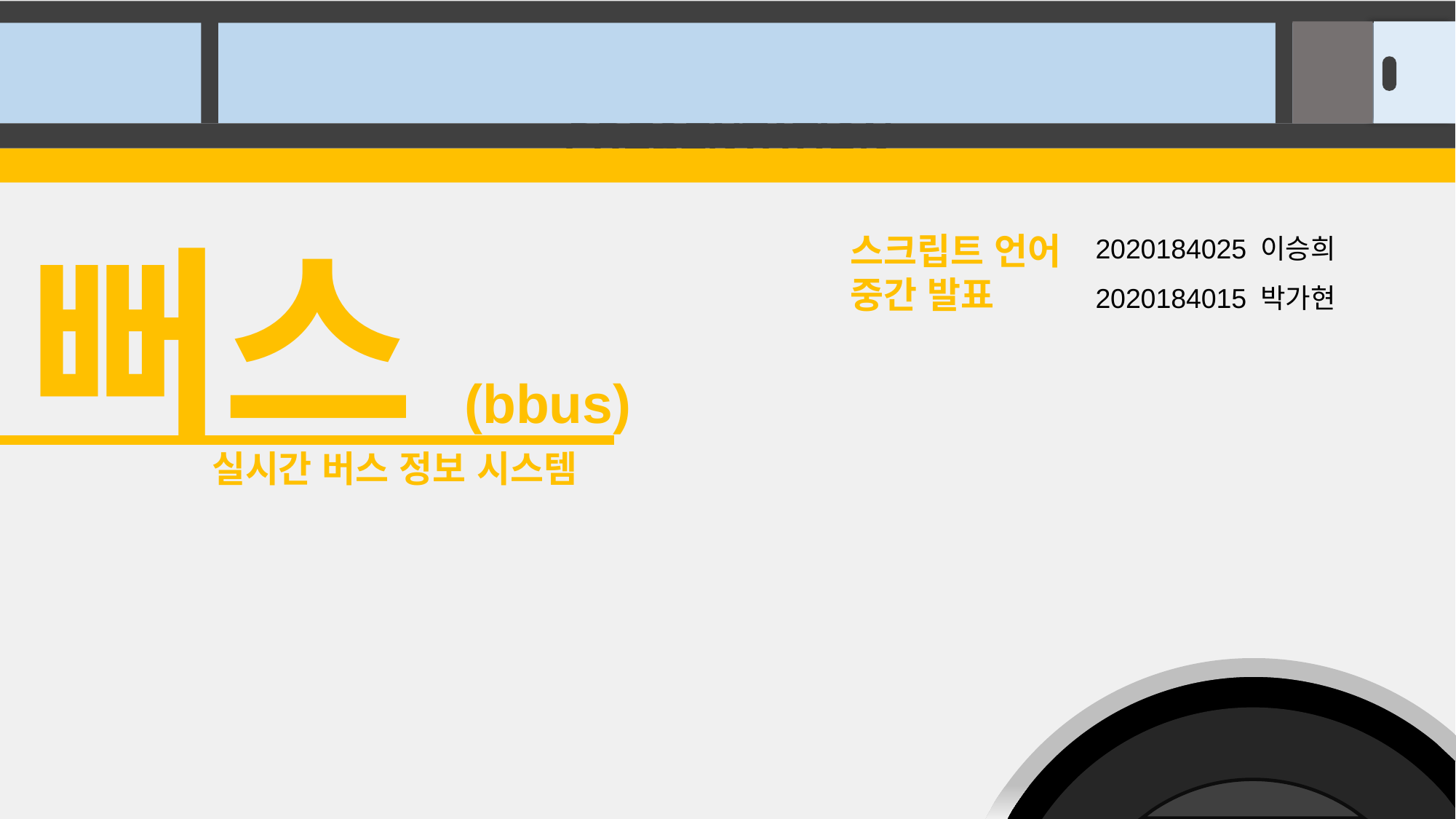

POWER POINT PRESENTATION
2020184025 이승희
2020184015 박가현
뻐스(bbus)
스크립트 언어
중간 발표
실시간 버스 정보 시스템